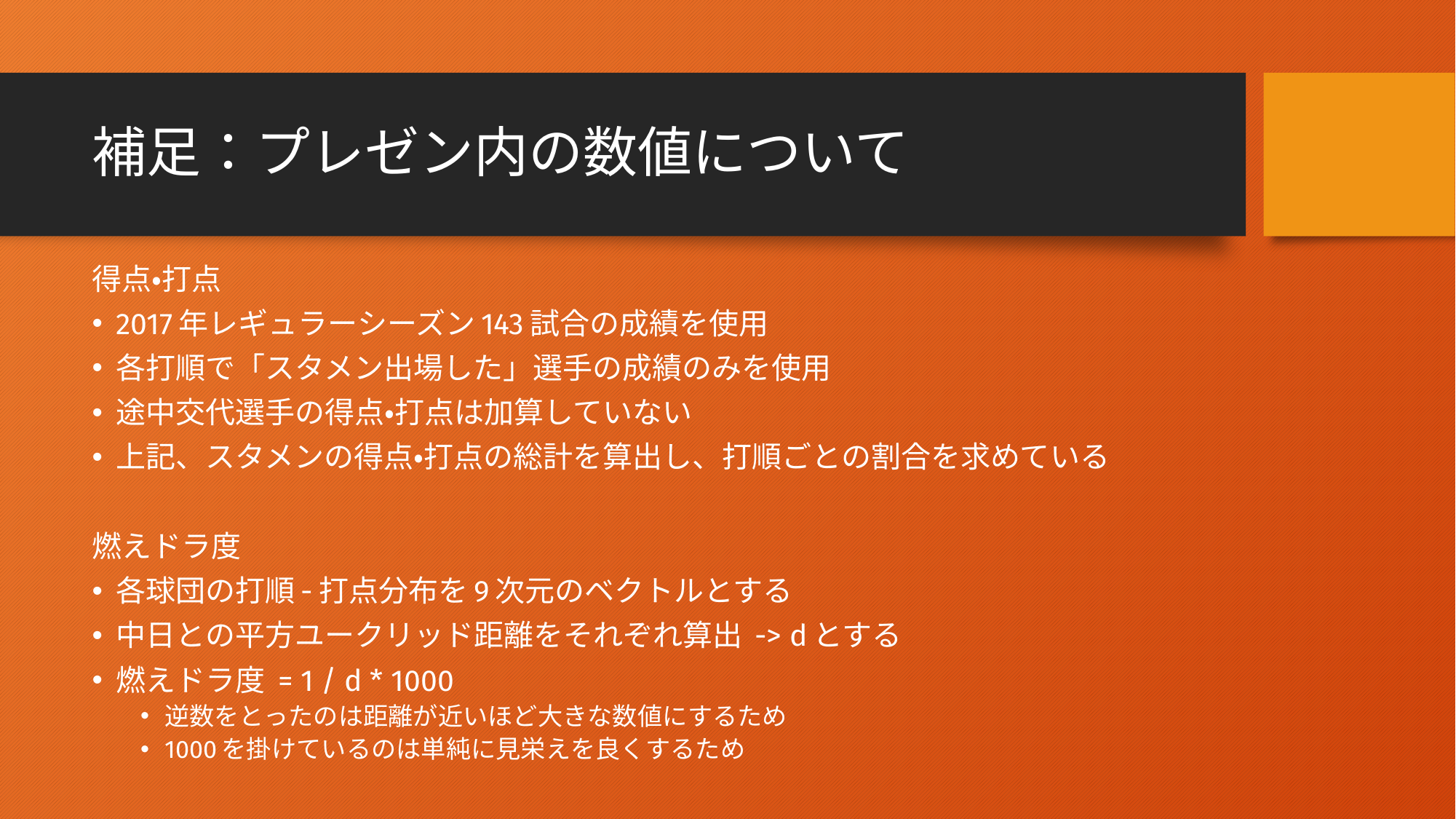

# 補足：プレゼン内の数値について
得点・打点
2017年レギュラーシーズン143試合の成績を使用
各打順で「スタメン出場した」選手の成績のみを使用
途中交代選手の得点・打点は加算していない
上記、スタメンの得点・打点の総計を算出し、打順ごとの割合を求めている

燃えドラ度
各球団の打順-打点分布を9次元のベクトルとする
中日との平方ユークリッド距離をそれぞれ算出 -> dとする
燃えドラ度 = 1 / d * 1000
逆数をとったのは距離が近いほど大きな数値にするため
1000を掛けているのは単純に見栄えを良くするため